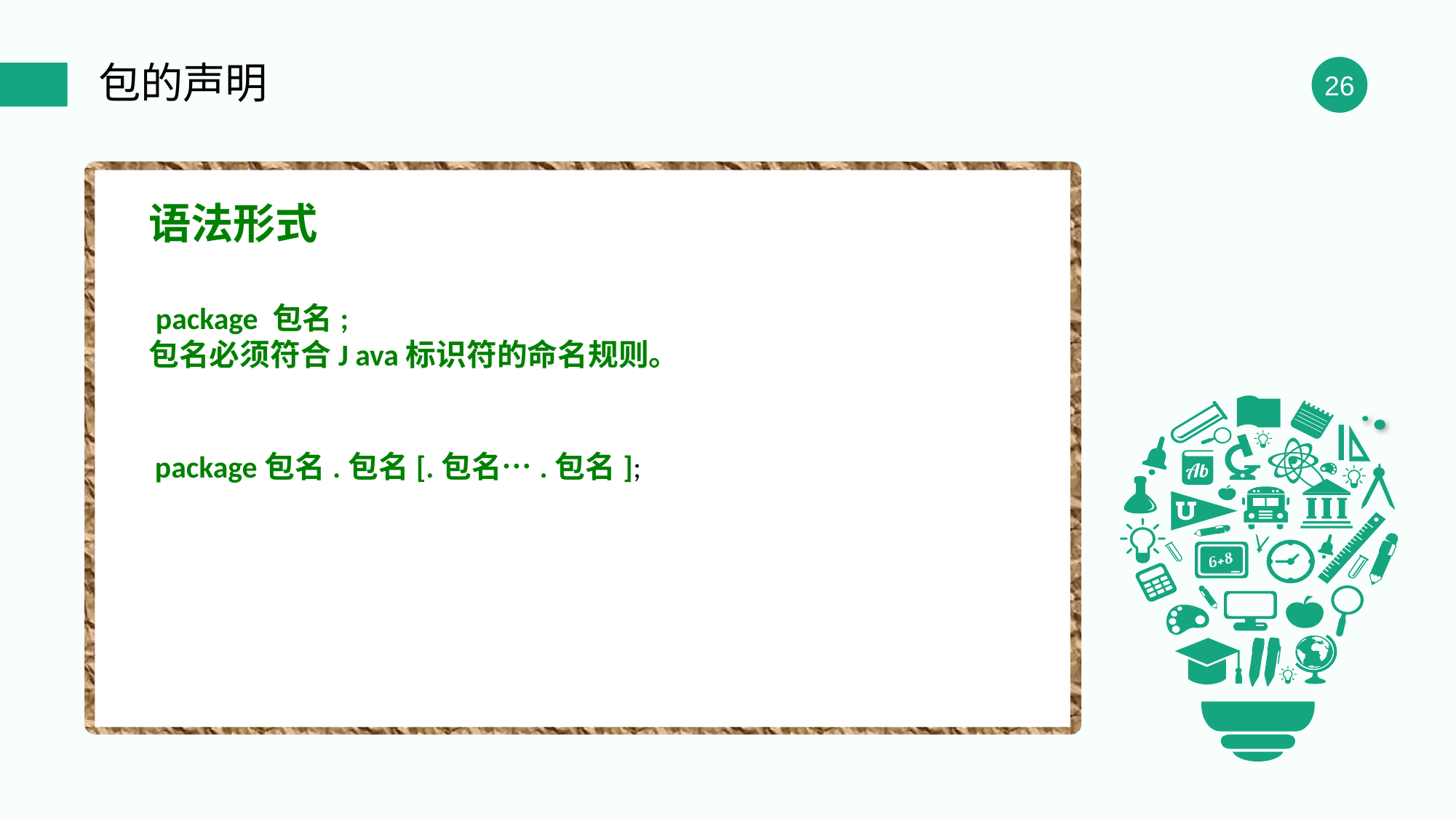

包的声明

语法形式

 package 包名;
包名必须符合J ava标识符的命名规则。

    package包名.包名[.包名….包名];